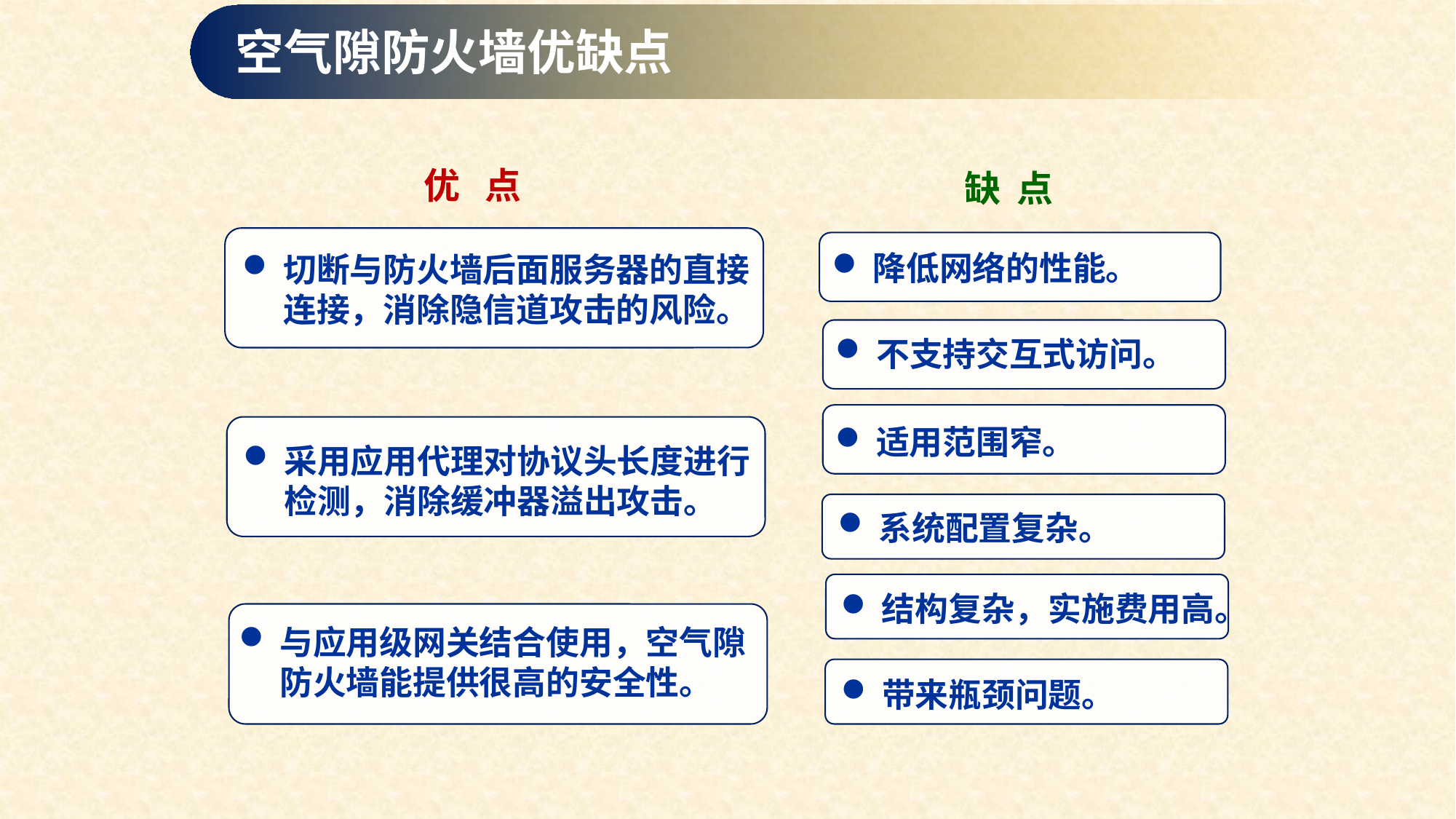

空气隙防火墙优缺点
优   点
缺  点

切断与防火墙后面服务器的直接连接，消除隐信道攻击的风险。

采用应用代理对协议头长度进行检测，消除缓冲器溢出攻击。

与应用级网关结合使用，空气隙防火墙能提供很高的安全性。

降低网络的性能。

不支持交互式访问。

适用范围窄。

系统配置复杂。

结构复杂，实施费用高。

带来瓶颈问题。